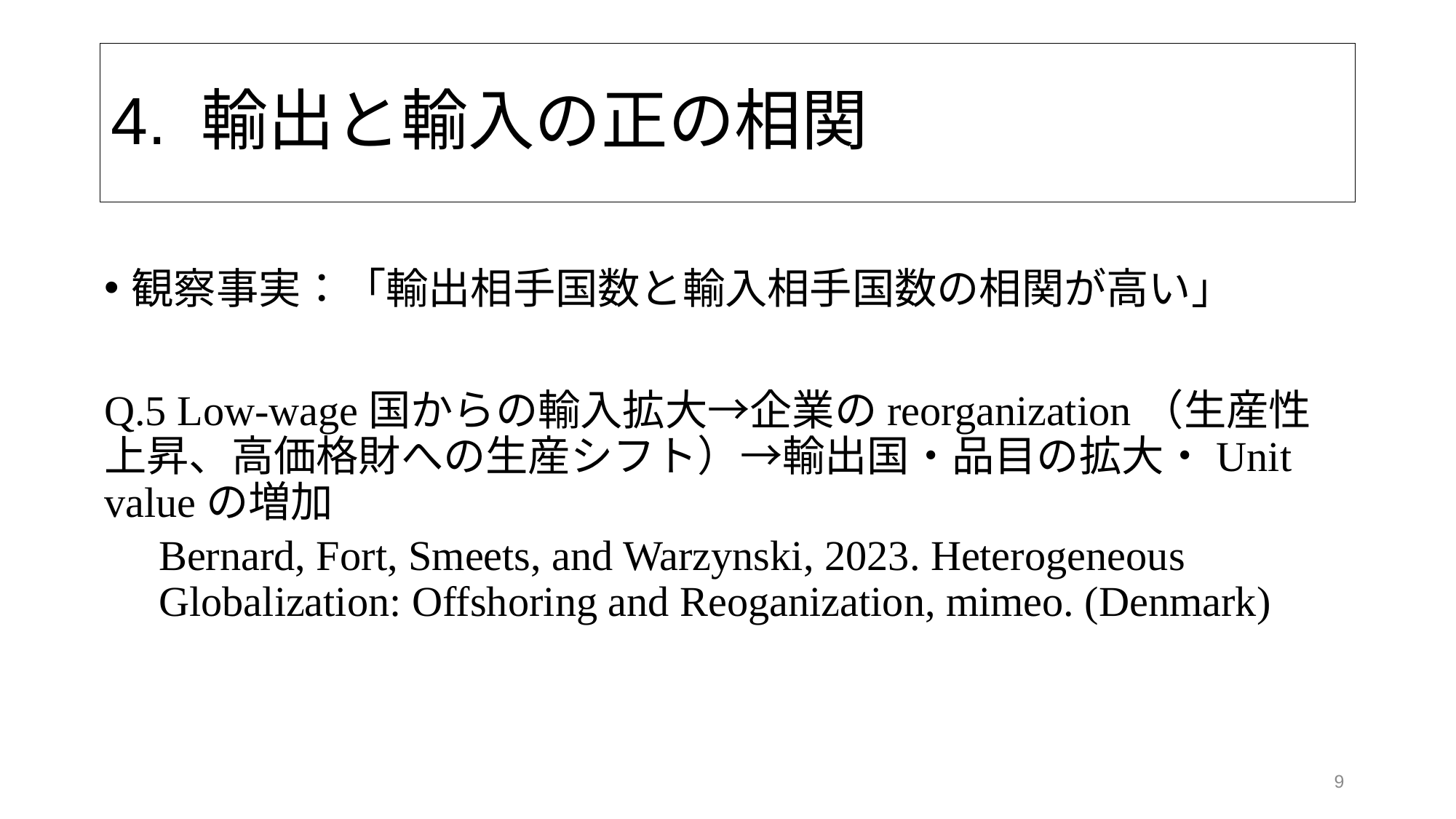

# 4. 輸出と輸入の正の相関
観察事実：「輸出相手国数と輸入相手国数の相関が高い」

Q.5 Low-wage国からの輸入拡大→企業のreorganization（生産性上昇、高価格財への生産シフト）→輸出国・品目の拡大・Unit valueの増加
Bernard, Fort, Smeets, and Warzynski, 2023. Heterogeneous Globalization: Offshoring and Reoganization, mimeo. (Denmark)

9